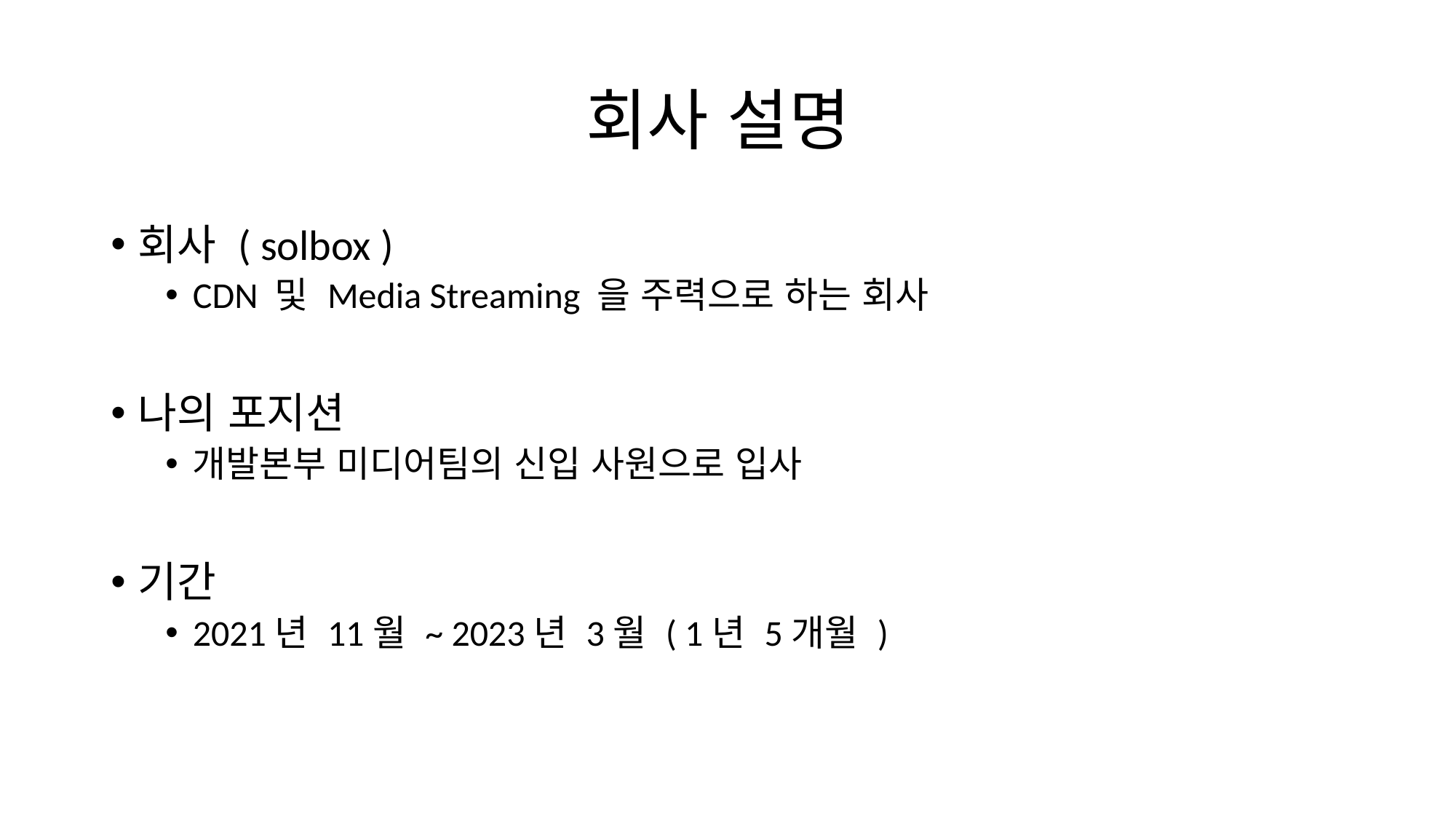

# 회사 설명
회사 ( solbox )
CDN 및 Media Streaming 을 주력으로 하는 회사

나의 포지션
개발본부 미디어팀의 신입 사원으로 입사

기간
2021년 11월 ~ 2023년 3월 ( 1년 5개월 )